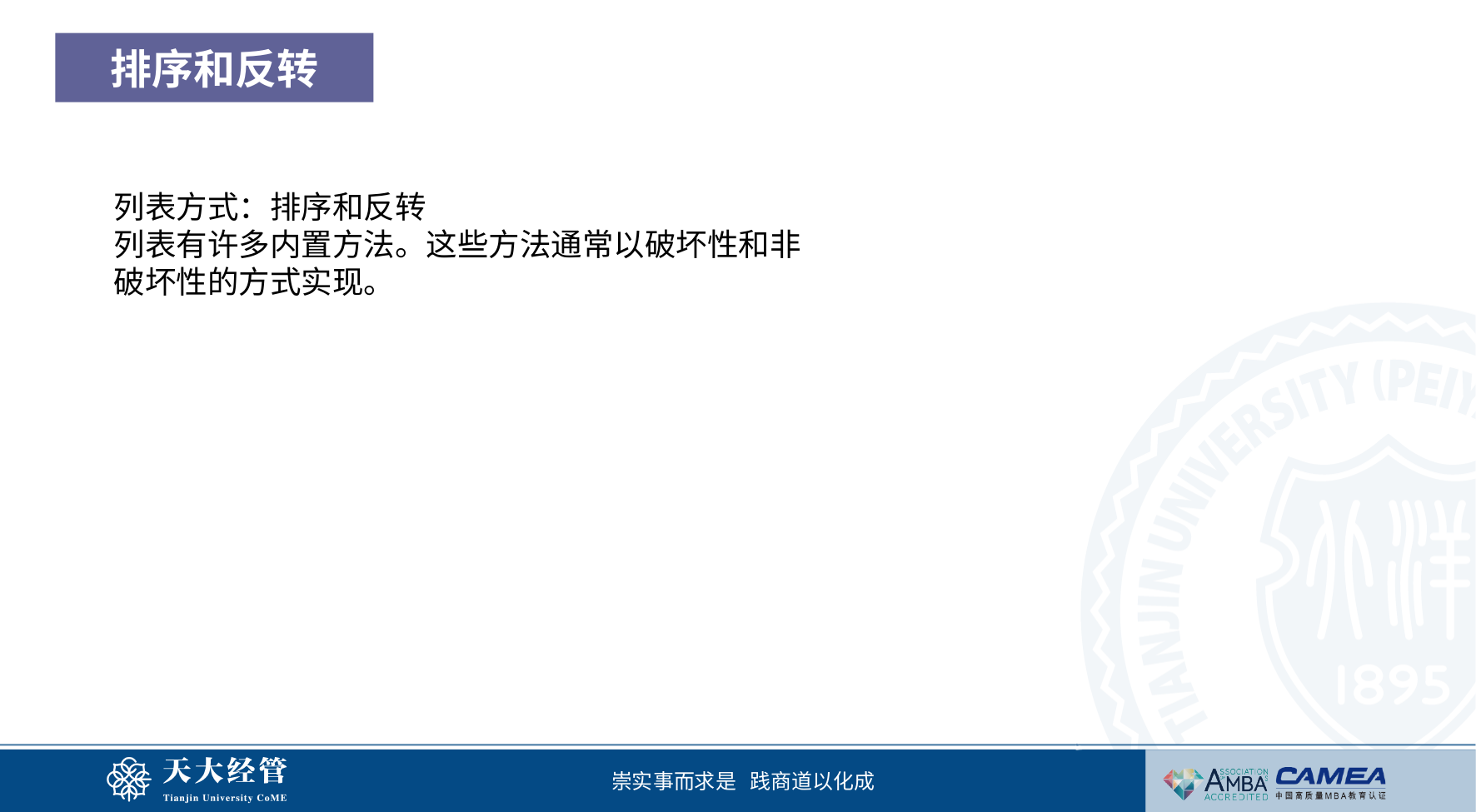

排序和反转
列表方式：排序和反转
列表有许多内置方法。这些方法通常以破坏性和非破坏性的方式实现。